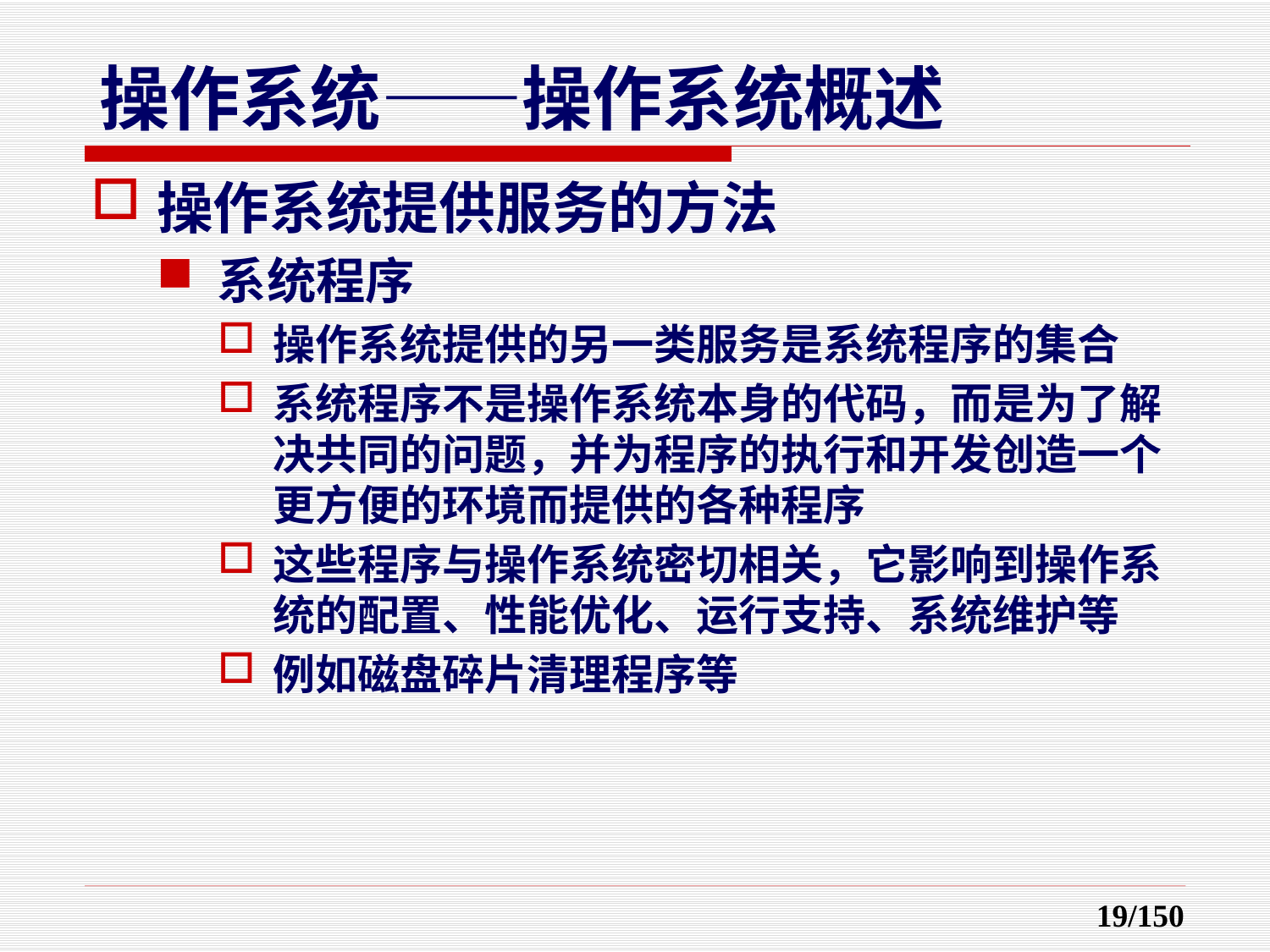

操作系统提供服务的方法
系统程序
操作系统提供的另一类服务是系统程序的集合
系统程序不是操作系统本身的代码，而是为了解决共同的问题，并为程序的执行和开发创造一个更方便的环境而提供的各种程序
这些程序与操作系统密切相关，它影响到操作系统的配置、性能优化、运行支持、系统维护等
例如磁盘碎片清理程序等